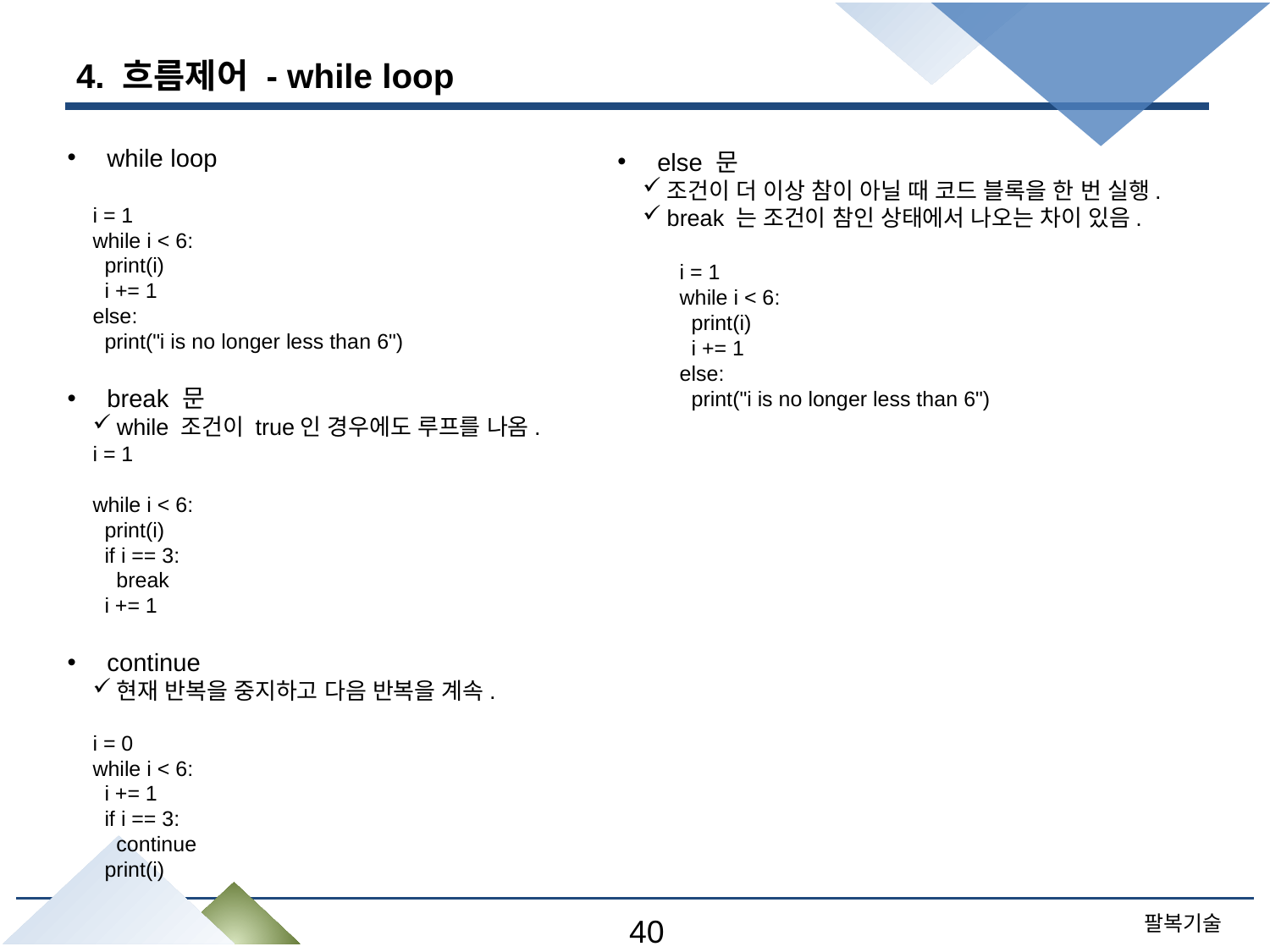

# 4. 흐름제어 - while loop
while loop

i = 1
while i < 6:
  print(i)
  i += 1
else:
  print("i is no longer less than 6")

break 문
while 조건이 true인 경우에도 루프를 나옴.
i = 1
while i < 6:
  print(i)
  if i == 3:
    break
  i += 1

continue
현재 반복을 중지하고 다음 반복을 계속.

i = 0
while i < 6:
  i += 1
  if i == 3:
    continue
  print(i)
else 문
조건이 더 이상 참이 아닐 때 코드 블록을 한 번 실행.
break 는 조건이 참인 상태에서 나오는 차이 있음.

i = 1
while i < 6:
  print(i)
  i += 1
else:
  print("i is no longer less than 6")
40